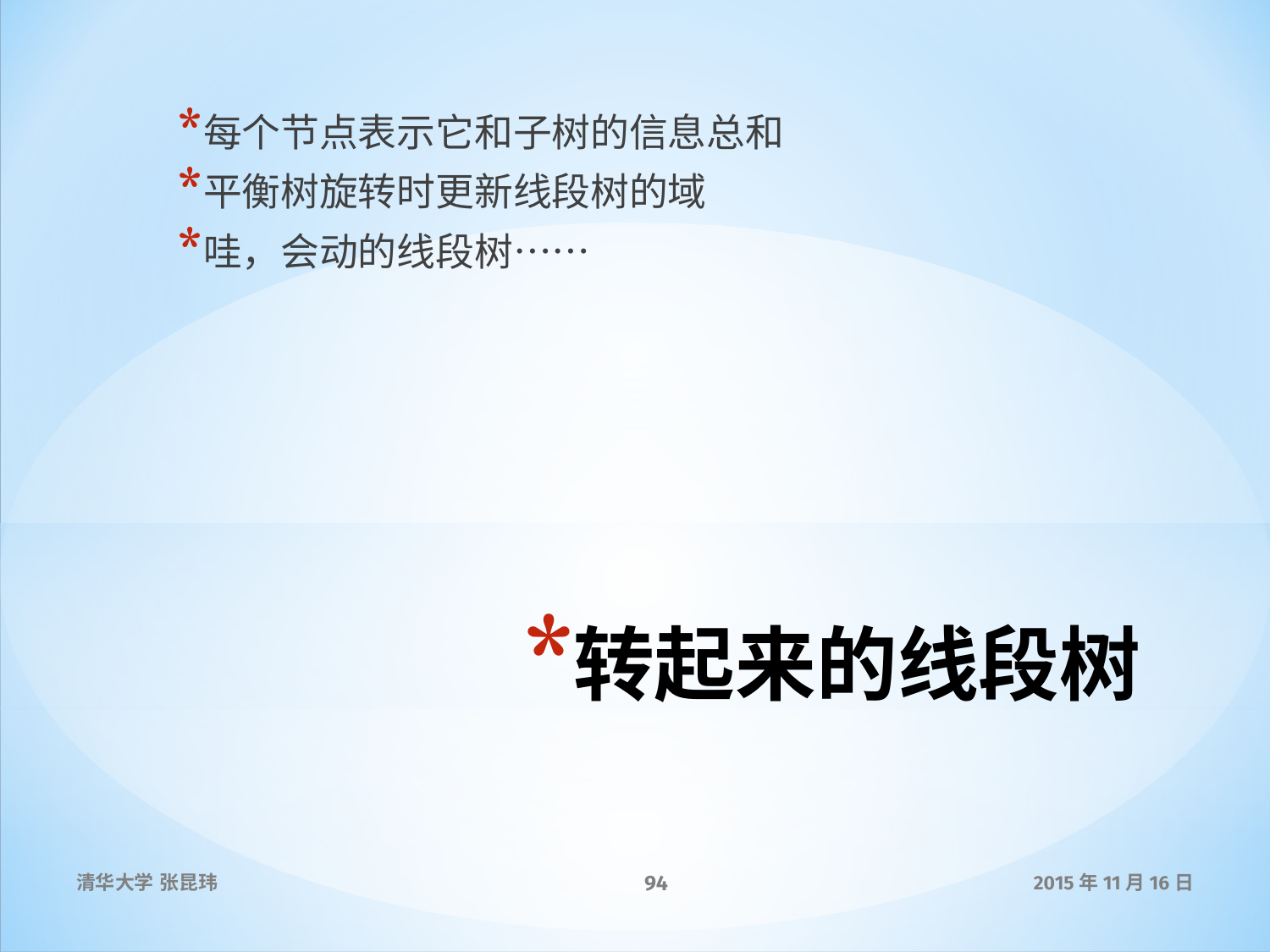

每个节点表示它和子树的信息总和
平衡树旋转时更新线段树的域
哇，会动的线段树……
# 转起来的线段树
清华大学 张昆玮
94
2015年11月16日